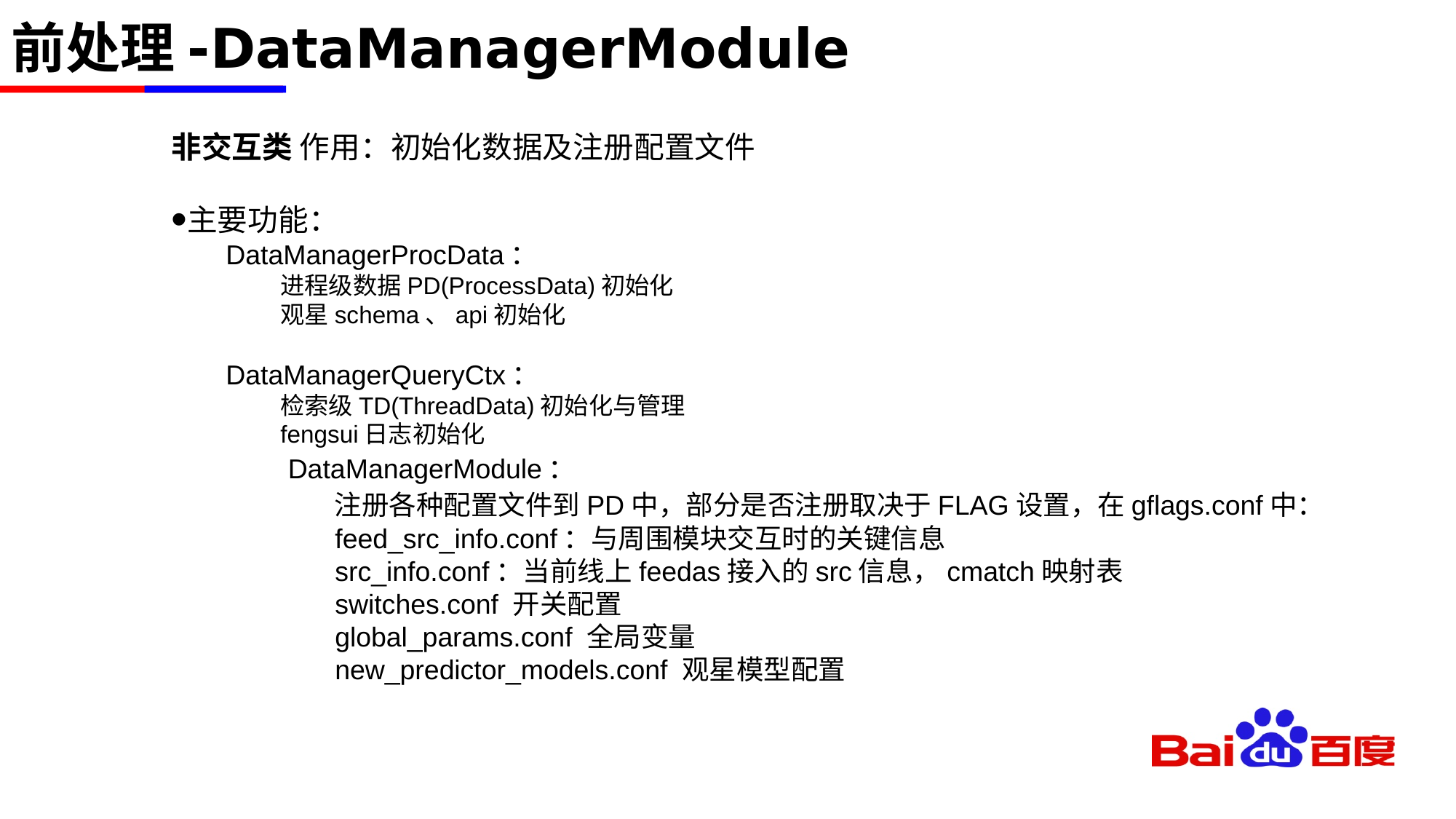

# 前处理-DataManagerModule
非交互类 作用：初始化数据及注册配置文件

主要功能：
DataManagerProcData：
进程级数据PD(ProcessData)初始化
观星schema、api初始化

DataManagerQueryCtx：
检索级TD(ThreadData)初始化与管理
fengsui日志初始化
	 DataManagerModule：
	       注册各种配置文件到PD中，部分是否注册取决于FLAG设置，在gflags.conf中：
feed_src_info.conf：与周围模块交互时的关键信息
src_info.conf：当前线上feedas接入的src信息，cmatch映射表
switches.conf 开关配置
global_params.conf 全局变量
new_predictor_models.conf 观星模型配置